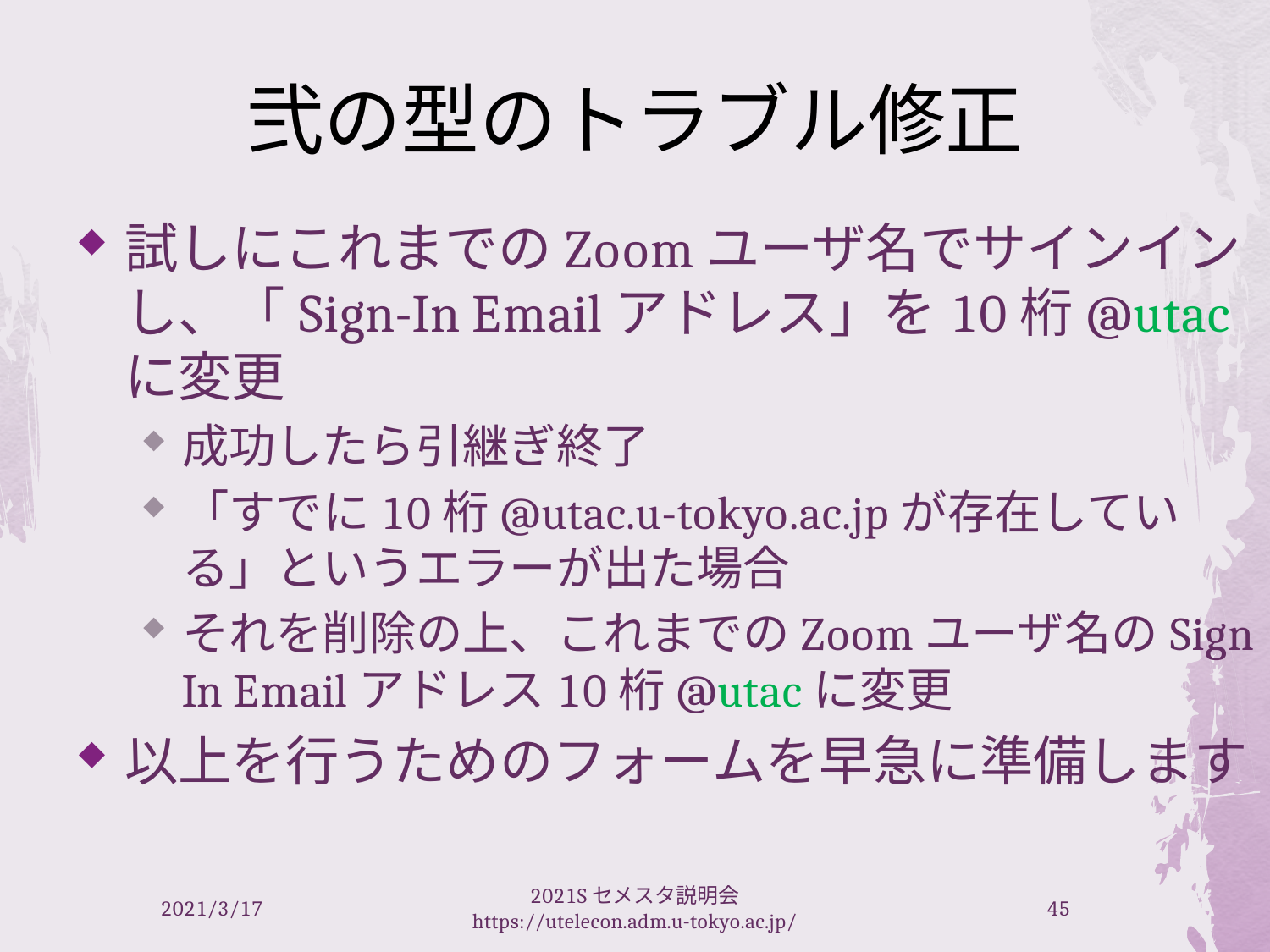

# 弐の型のトラブル修正
試しにこれまでのZoomユーザ名でサインインし、「Sign-In Emailアドレス」を10桁@utac に変更
成功したら引継ぎ終了
「すでに10桁@utac.u-tokyo.ac.jpが存在している」というエラーが出た場合
それを削除の上、これまでのZoomユーザ名のSign In Emailアドレス10桁@utacに変更
以上を行うためのフォームを早急に準備します
2021/3/17
2021Sセメスタ説明会 https://utelecon.adm.u-tokyo.ac.jp/
45